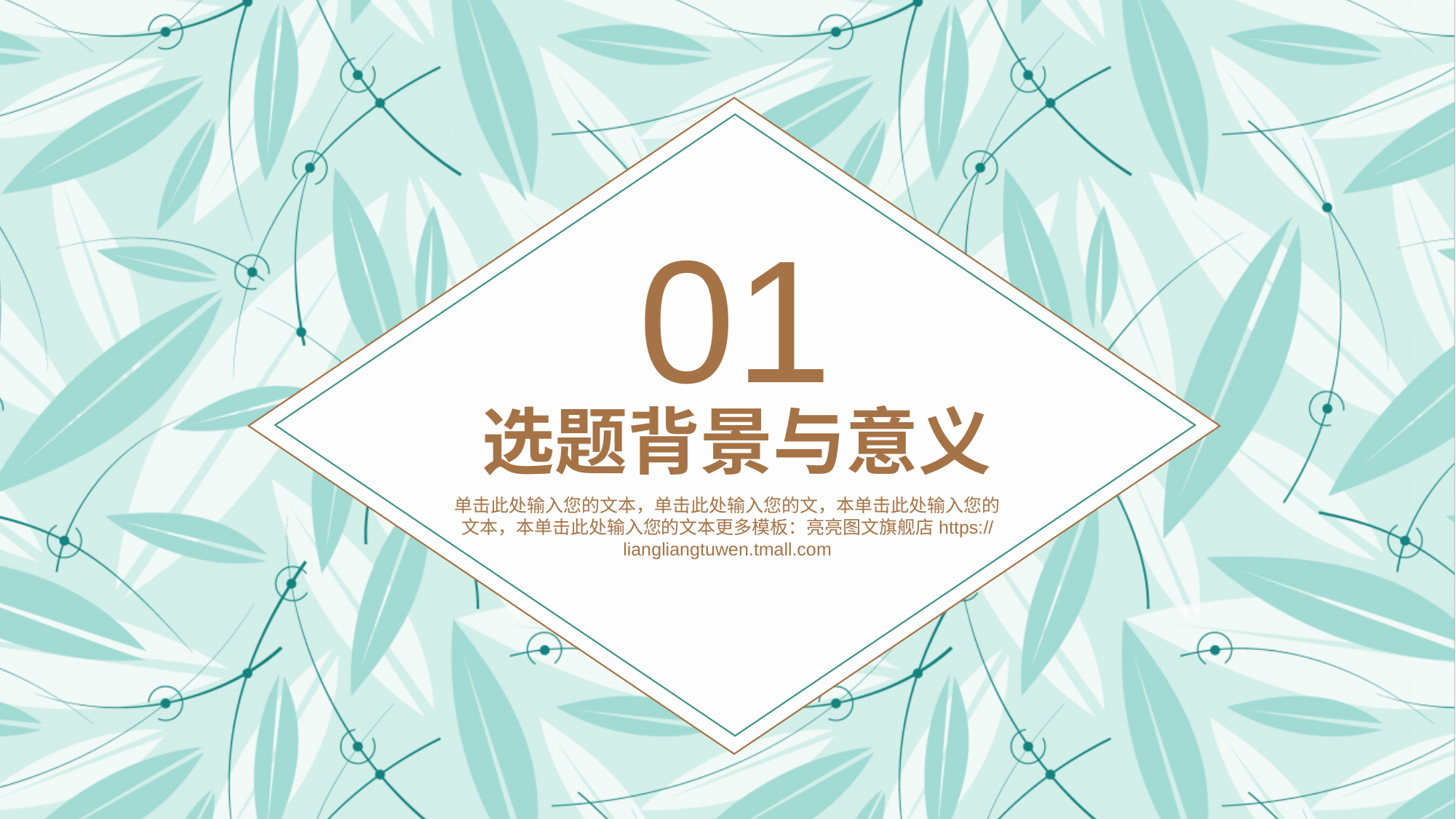

01
选题背景与意义
单击此处输入您的文本，单击此处输入您的文，本单击此处输入您的文本，本单击此处输入您的文本更多模板：亮亮图文旗舰店https://liangliangtuwen.tmall.com